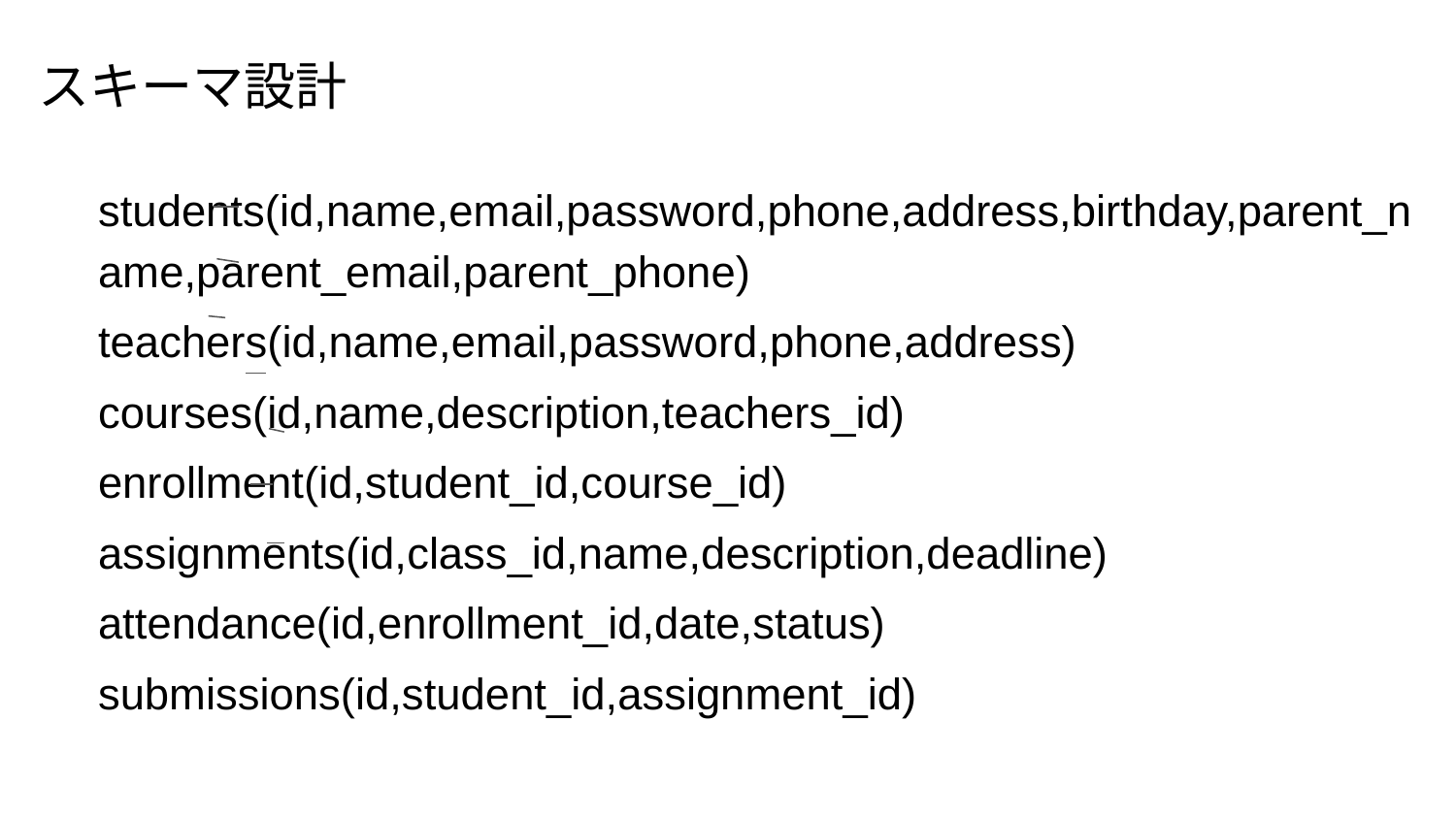

# スキーマ設計
students(id,name,email,password,phone,address,birthday,parent_name,parent_email,parent_phone)
teachers(id,name,email,password,phone,address)
courses(id,name,description,teachers_id)
enrollment(id,student_id,course_id)
assignments(id,class_id,name,description,deadline)
attendance(id,enrollment_id,date,status)
submissions(id,student_id,assignment_id)